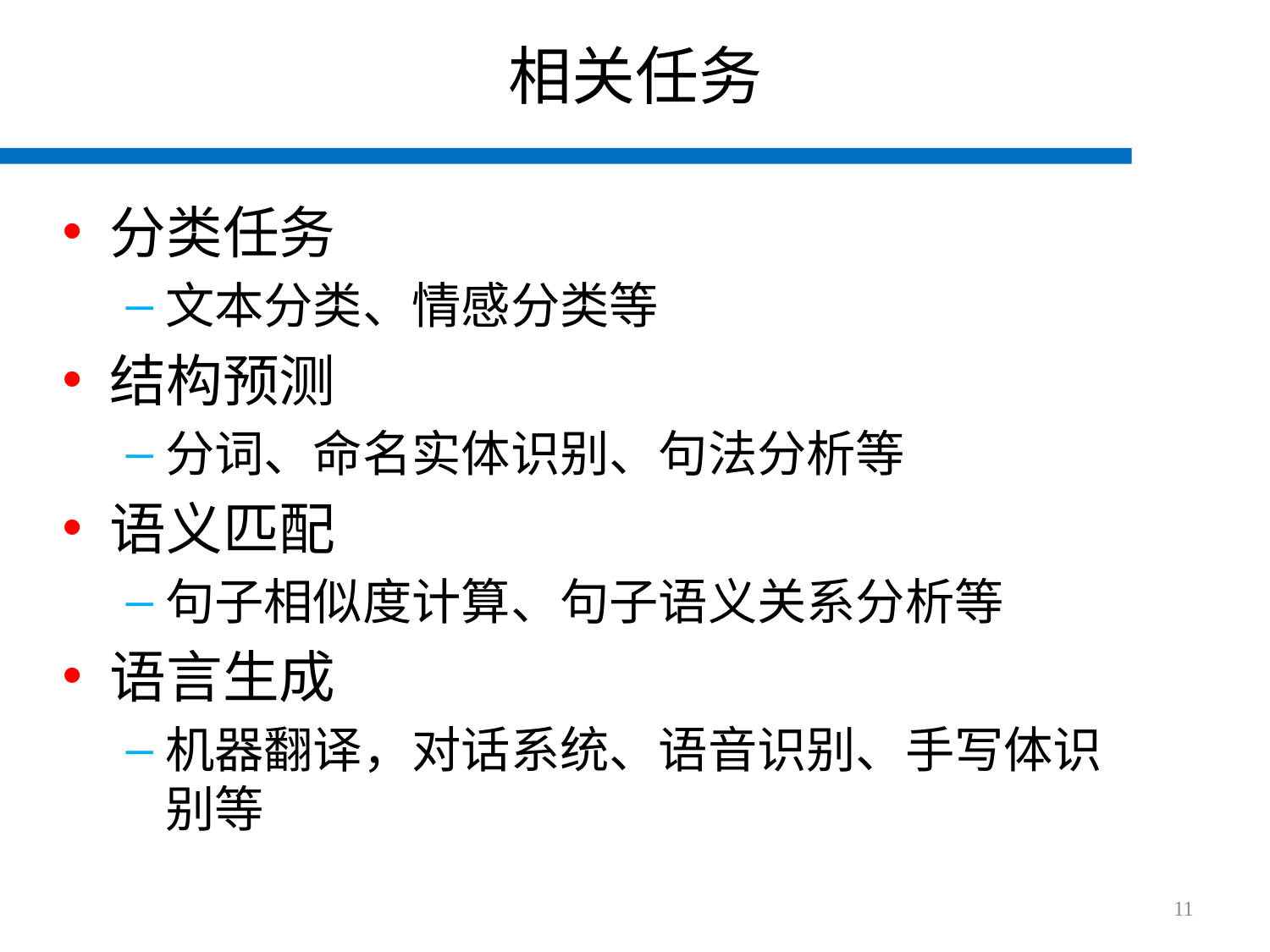

# 相关任务
分类任务
文本分类、情感分类等
结构预测
分词、命名实体识别、句法分析等
语义匹配
句子相似度计算、句子语义关系分析等
语言生成
机器翻译，对话系统、语音识别、手写体识别等
11